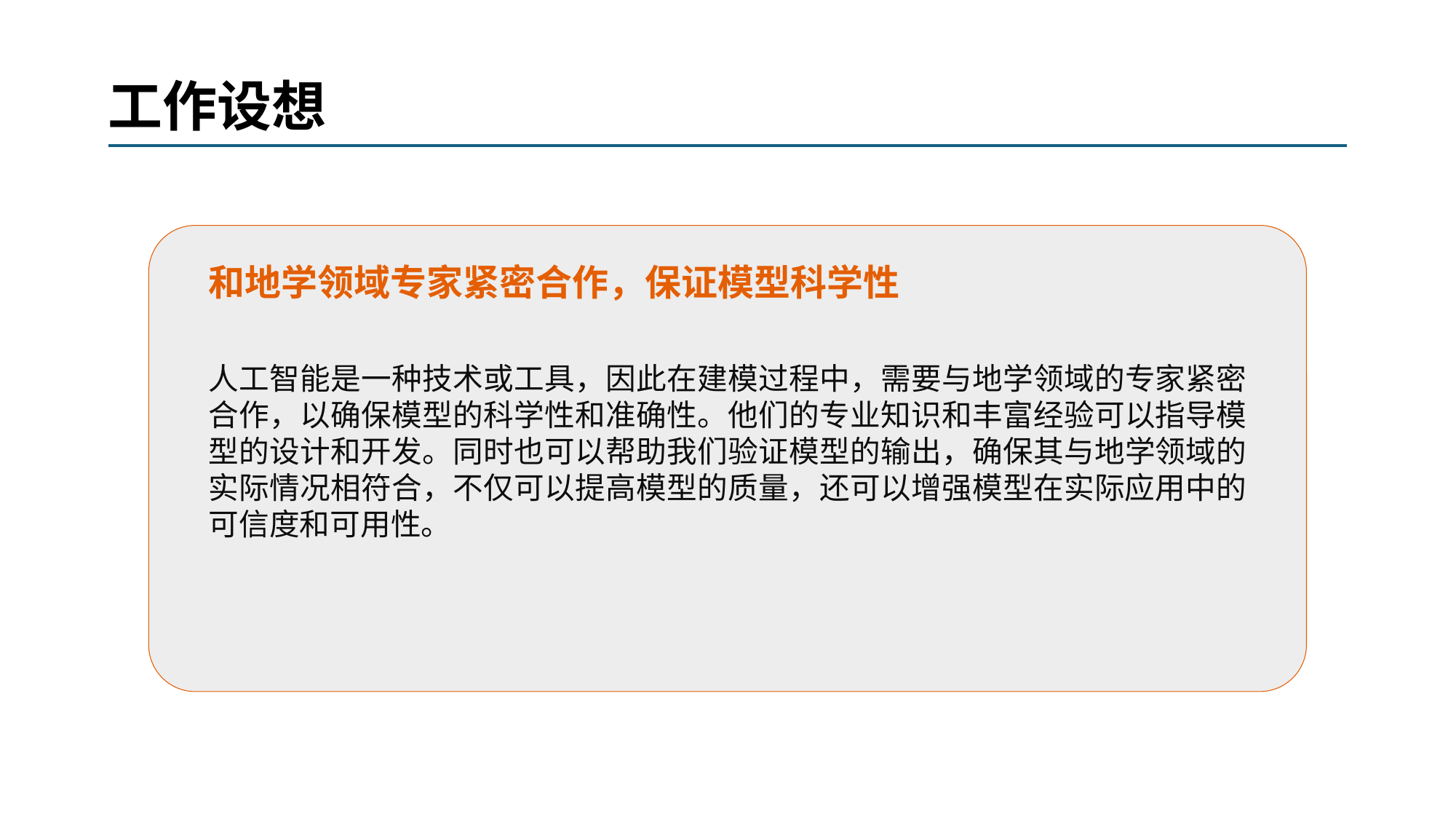

工作设想

和地学领域专家紧密合作，保证模型科学性
人工智能是一种技术或工具，因此在建模过程中，需要与地学领域的专家紧密合作，以确保模型的科学性和准确性。他们的专业知识和丰富经验可以指导模型的设计和开发。同时也可以帮助我们验证模型的输出，确保其与地学领域的实际情况相符合，不仅可以提高模型的质量，还可以增强模型在实际应用中的可信度和可用性。